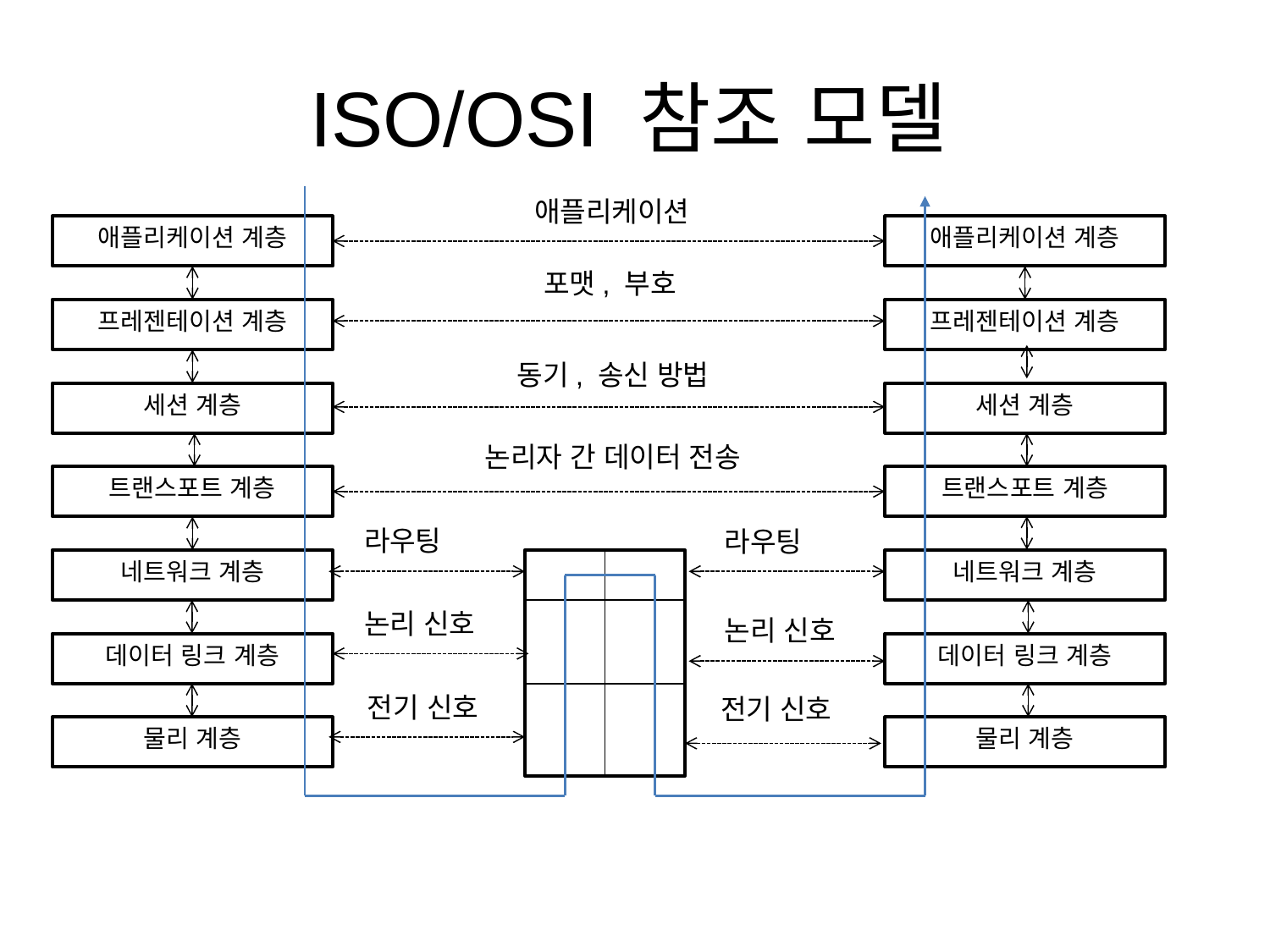

# ISO/OSI 참조 모델
애플리케이션

애플리케이션 계층

프레젠테이션 계층

세션 계층

트랜스포트 계층

네트워크 계층

데이터 링크 계층

물리 계층

애플리케이션 계층

프레젠테이션 계층

세션 계층

트랜스포트 계층

네트워크 계층

데이터 링크 계층

물리 계층
포맷, 부호
동기, 송신 방법
논리자 간 데이터 전송
라우팅
라우팅

논리 신호
논리 신호
전기 신호
전기 신호